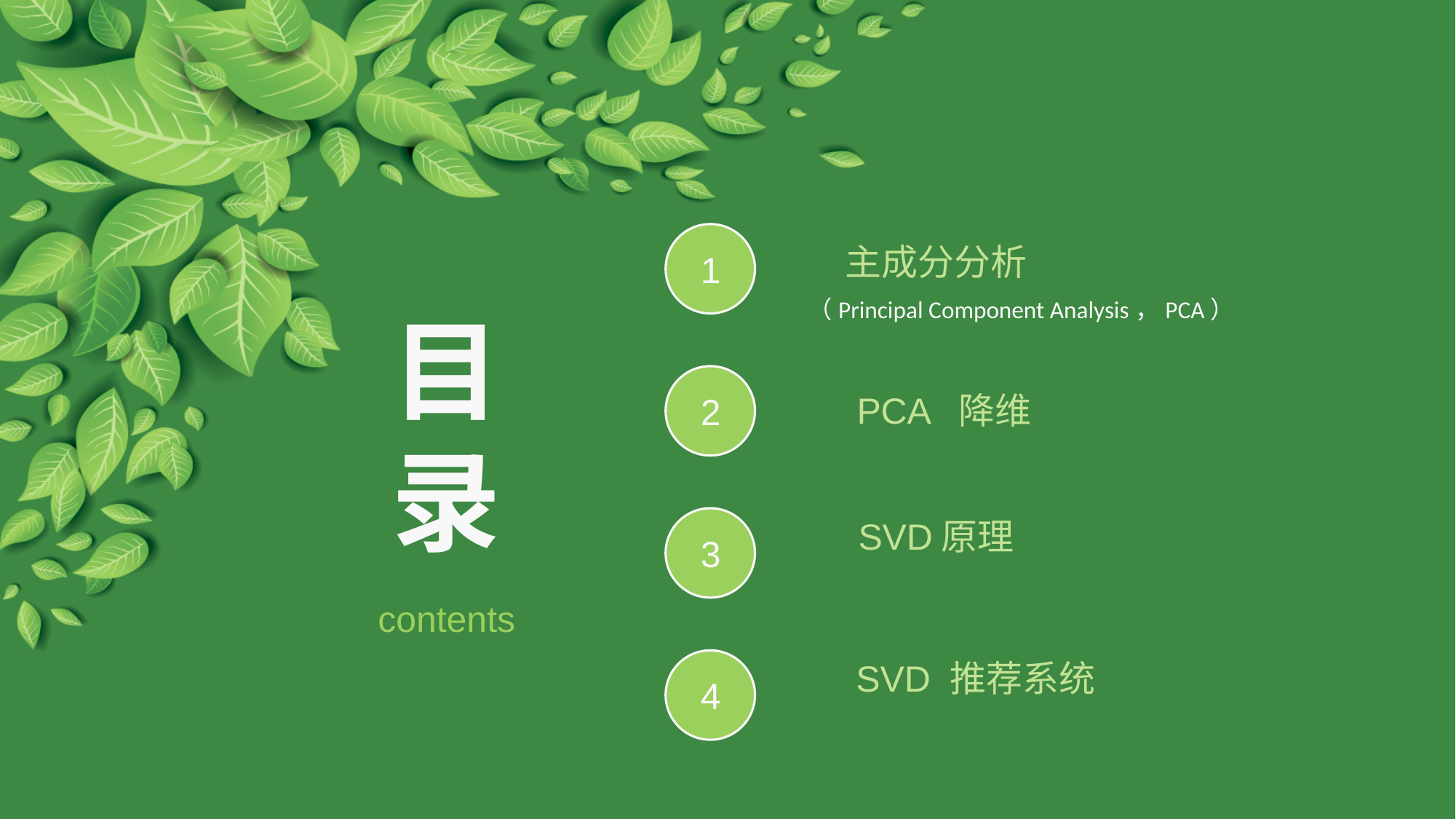

主成分分析
1
（Principal Component Analysis，PCA）
目
录

PCA  降维
2
SVD原理

3
contents
SVD 推荐系统

4